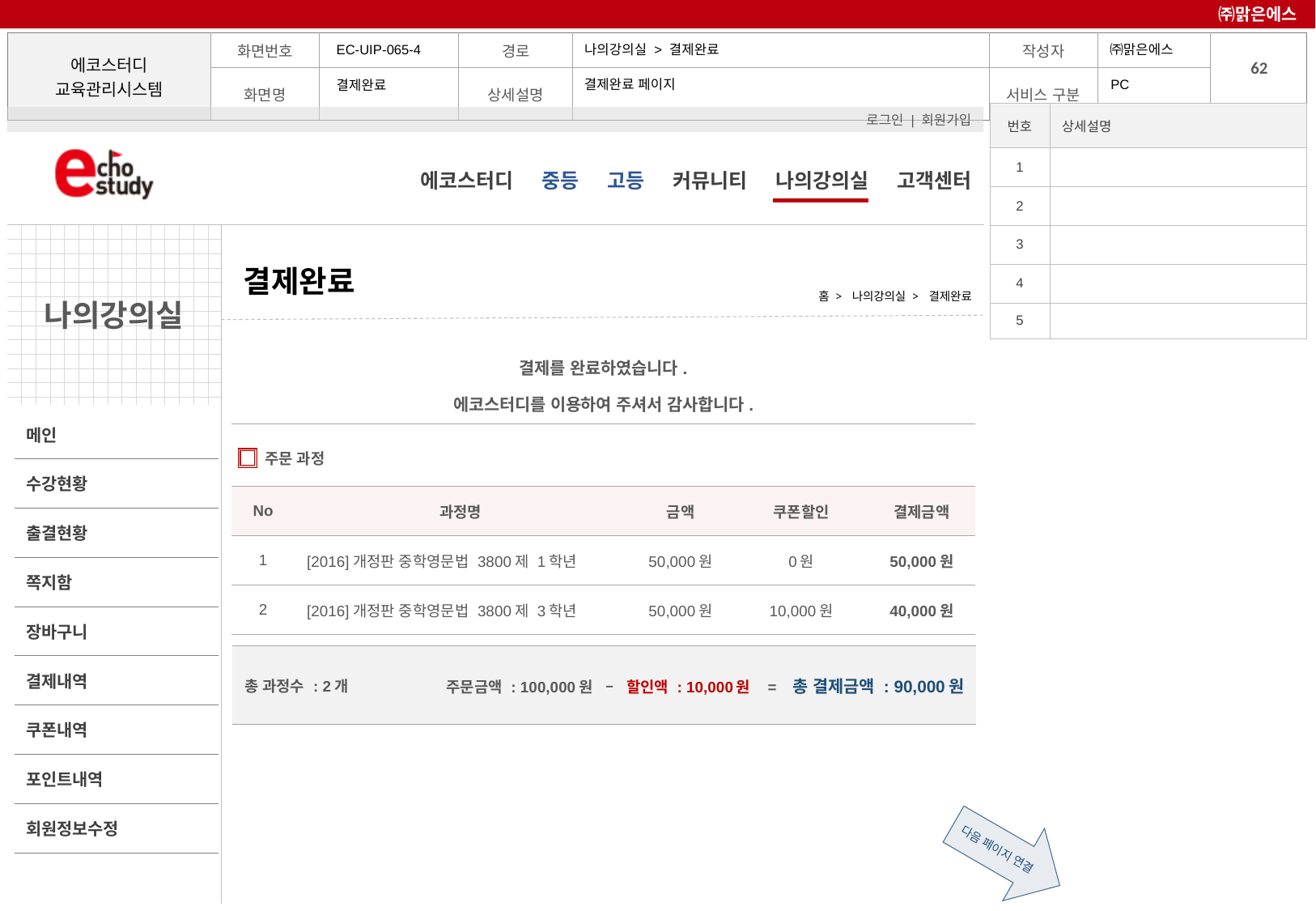

㈜맑은에스
나의강의실 > 결제완료
EC-UIP-065-4
PC
결제완료 페이지
결제완료
| 번호 | 상세설명 |
| --- | --- |
| 1 |  |
| 2 |  |
| 3 |  |
| 4 |  |
| 5 |  |
# 결제완료
홈 > 나의강의실 > 결제완료
| 결제를 완료하였습니다. 에코스터디를 이용하여 주셔서 감사합니다. |
| --- |
주문 과정

| No | 과정명 | 금액 | 쿠폰할인 | 결제금액 |
| --- | --- | --- | --- | --- |
| 1 | [2016]개정판 중학영문법 3800제 1학년 | 50,000원 | 0원 | 50,000원 |
| 2 | [2016]개정판 중학영문법 3800제 3학년 | 50,000원 | 10,000원 | 40,000원 |
| 총 과정수 : 2개 | 주문금액 : 100,000원 – 할인액 : 10,000원 = 총 결제금액 : 90,000원 |
| --- | --- |
다음 페이지 연결